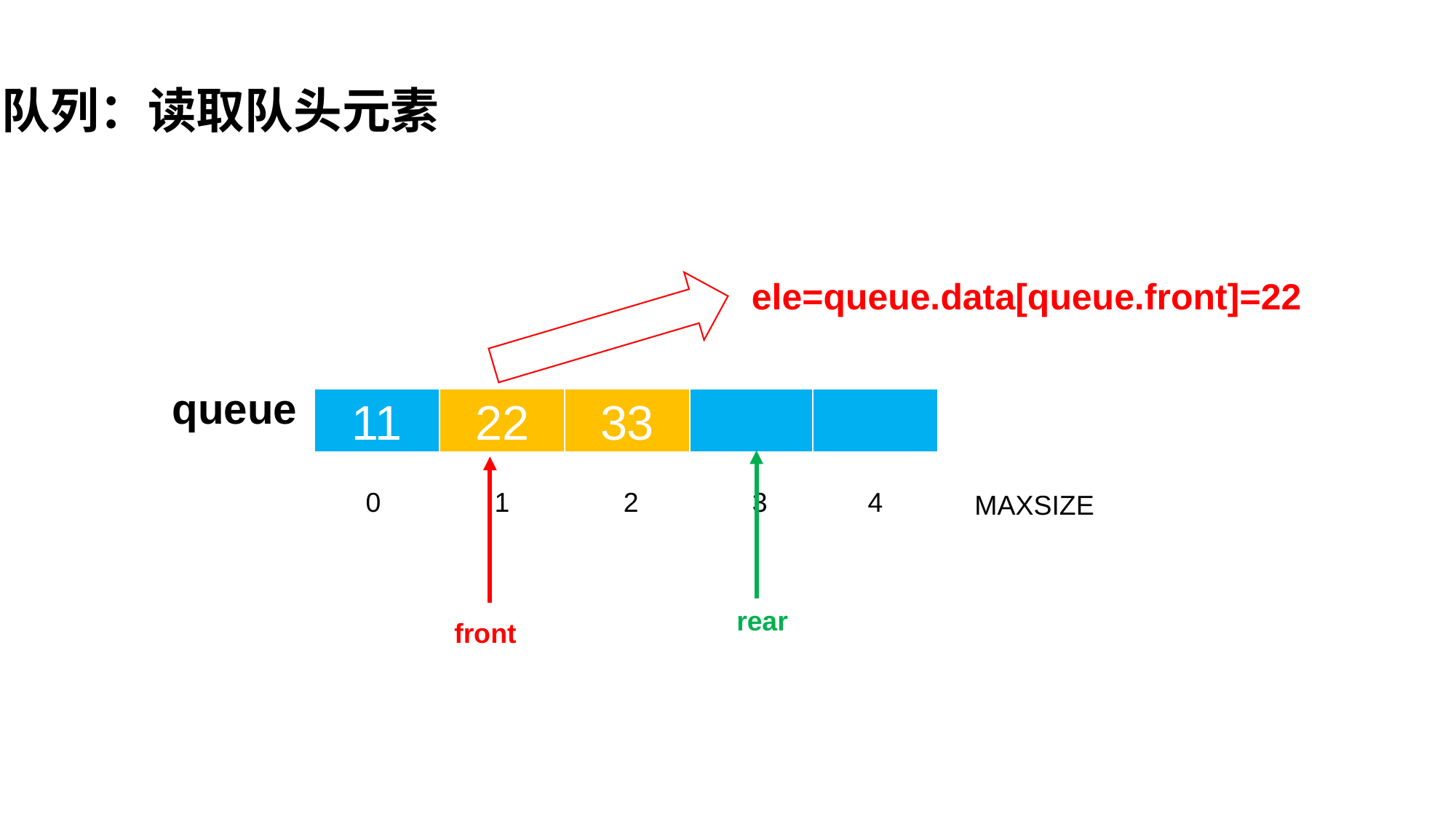

顺序队列：读取队头元素
ele=queue.data[queue.front]=22

queue
11
22
33

0
1
2
3
4
MAXSIZE
rear
front